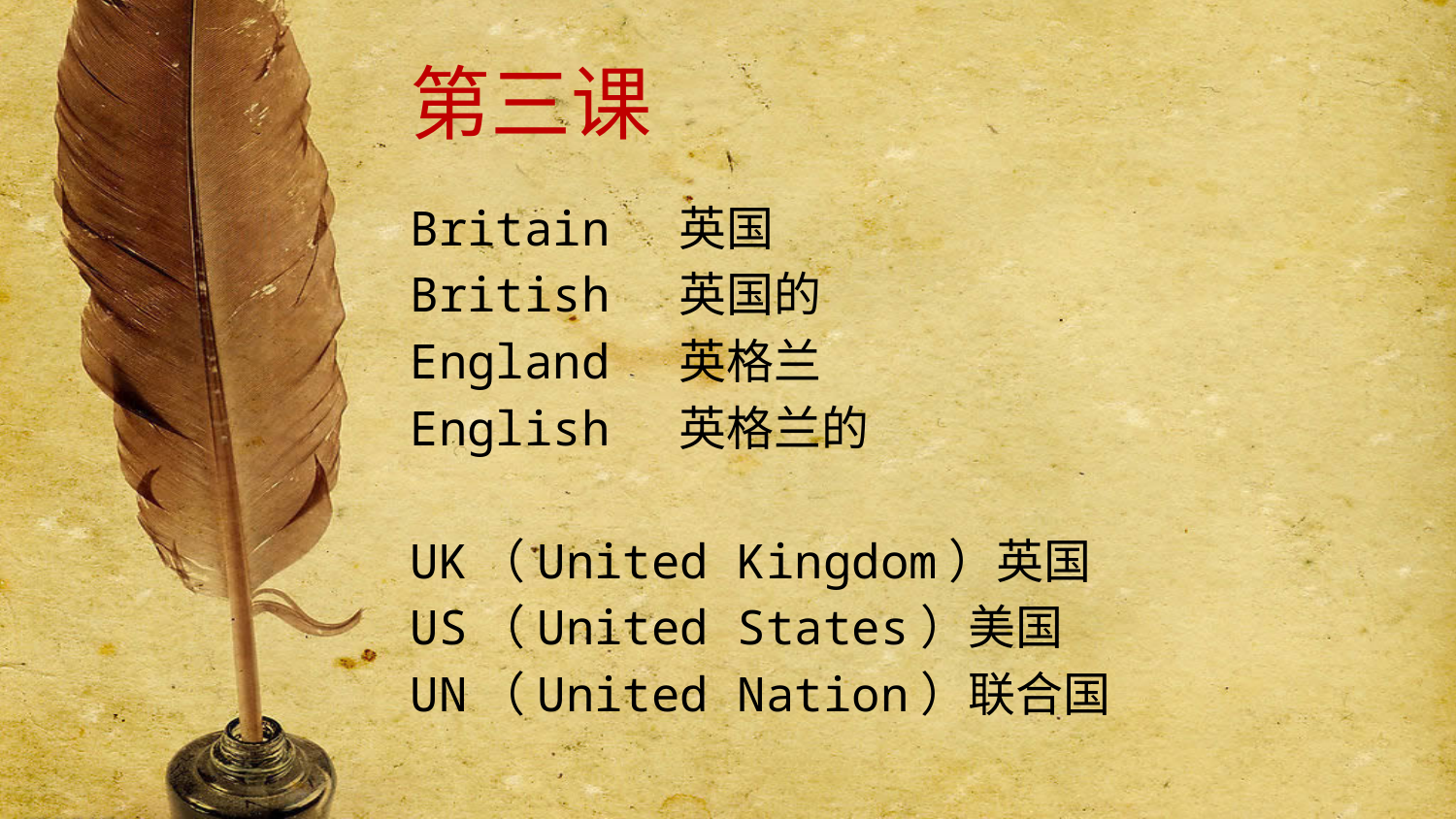

# 第三课
Britain  英国
British  英国的
England  英格兰
English  英格兰的

UK（United Kingdom）英国
US（United States）美国
UN（United Nation）联合国